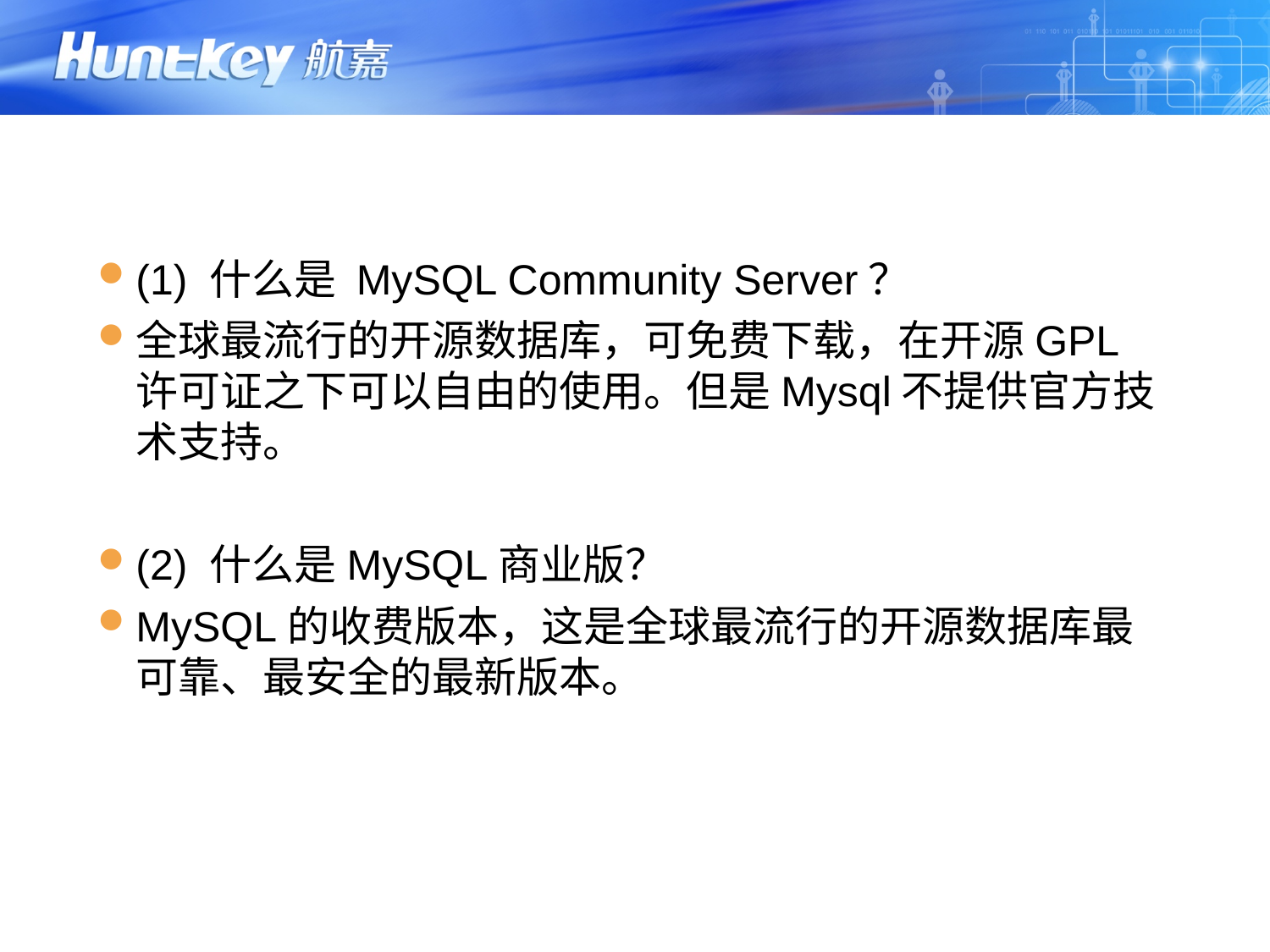

(1) 什么是 MySQL Community Server？
全球最流行的开源数据库，可免费下载，在开源GPL许可证之下可以自由的使用。但是Mysql不提供官方技术支持。

(2) 什么是MySQL商业版？
MySQL的收费版本，这是全球最流行的开源数据库最可靠、最安全的最新版本。